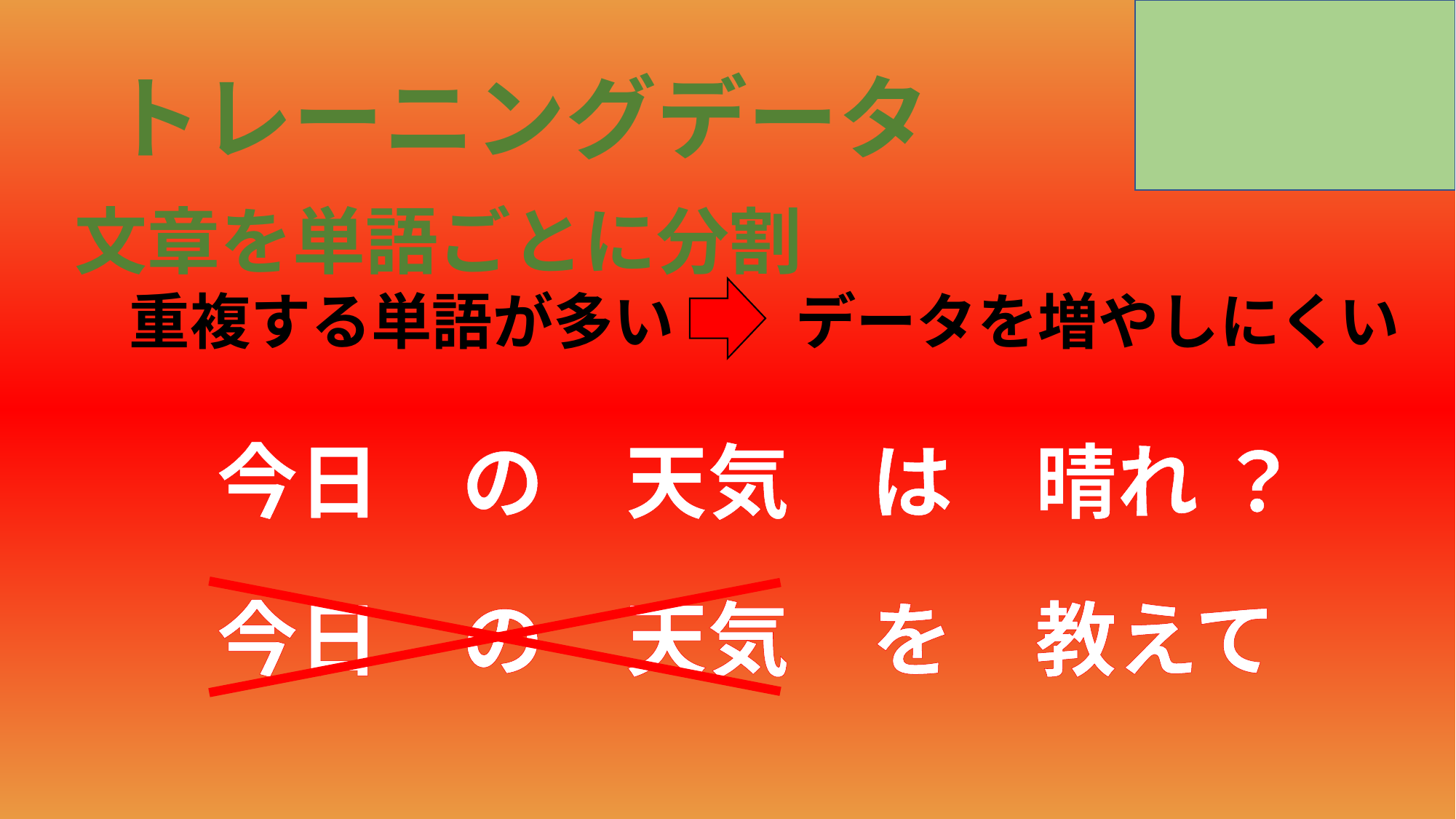

# トレーニングデータ
文章を単語ごとに分割
重複する単語が多い　　データを増やしにくい

今日　の　天気　は　晴れ ？
今日　の　天気　を　教えて